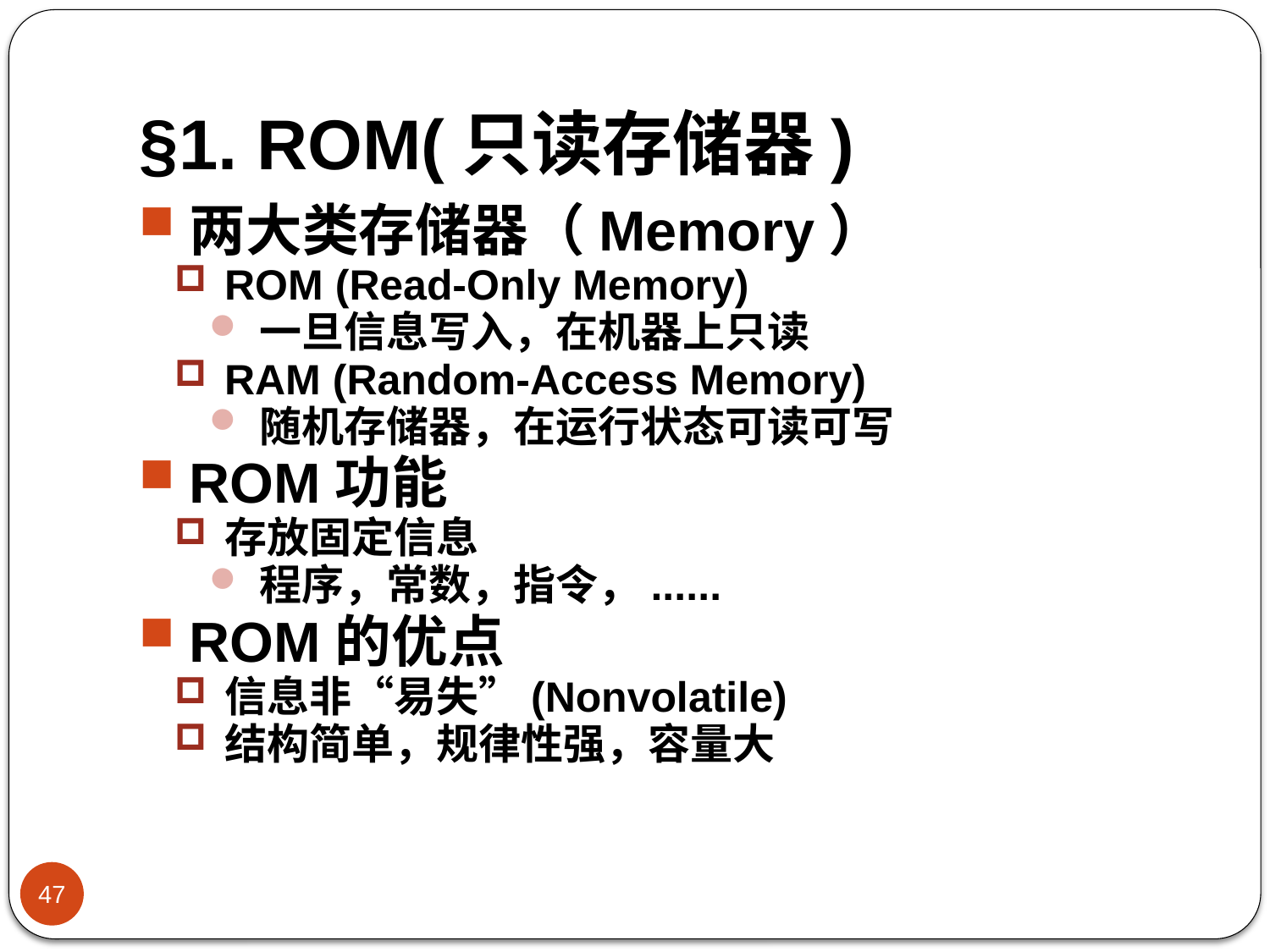

# §1. ROM(只读存储器)
两大类存储器（Memory）
ROM (Read-Only Memory)
一旦信息写入，在机器上只读
RAM (Random-Access Memory)
随机存储器，在运行状态可读可写
ROM功能
存放固定信息
程序，常数，指令，......
ROM的优点
信息非“易失”(Nonvolatile)
结构简单，规律性强，容量大
47